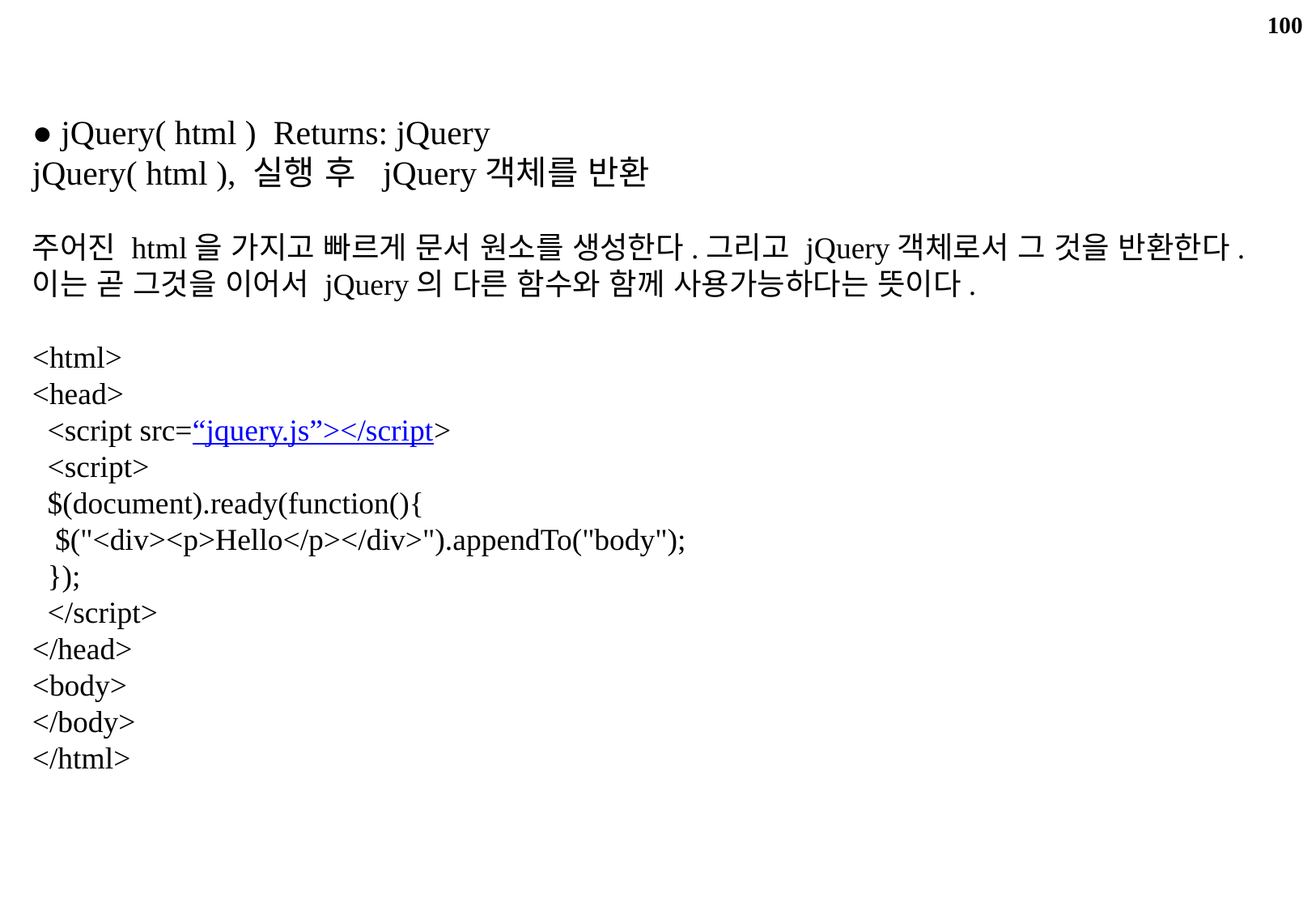

100
JQuery
● jQuery( html )  Returns: jQuery
jQuery( html ), 실행 후  jQuery객체를 반환
주어진 html을 가지고 빠르게 문서 원소를 생성한다.그리고 jQuery객체로서 그 것을 반환한다. 이는 곧 그것을 이어서 jQuery의 다른 함수와 함께 사용가능하다는 뜻이다.
<html>
<head>
  <script src=“jquery.js”></script>
  <script>
  $(document).ready(function(){
   $("<div><p>Hello</p></div>").appendTo("body");
  });
  </script>
</head>
<body>
</body>
</html>